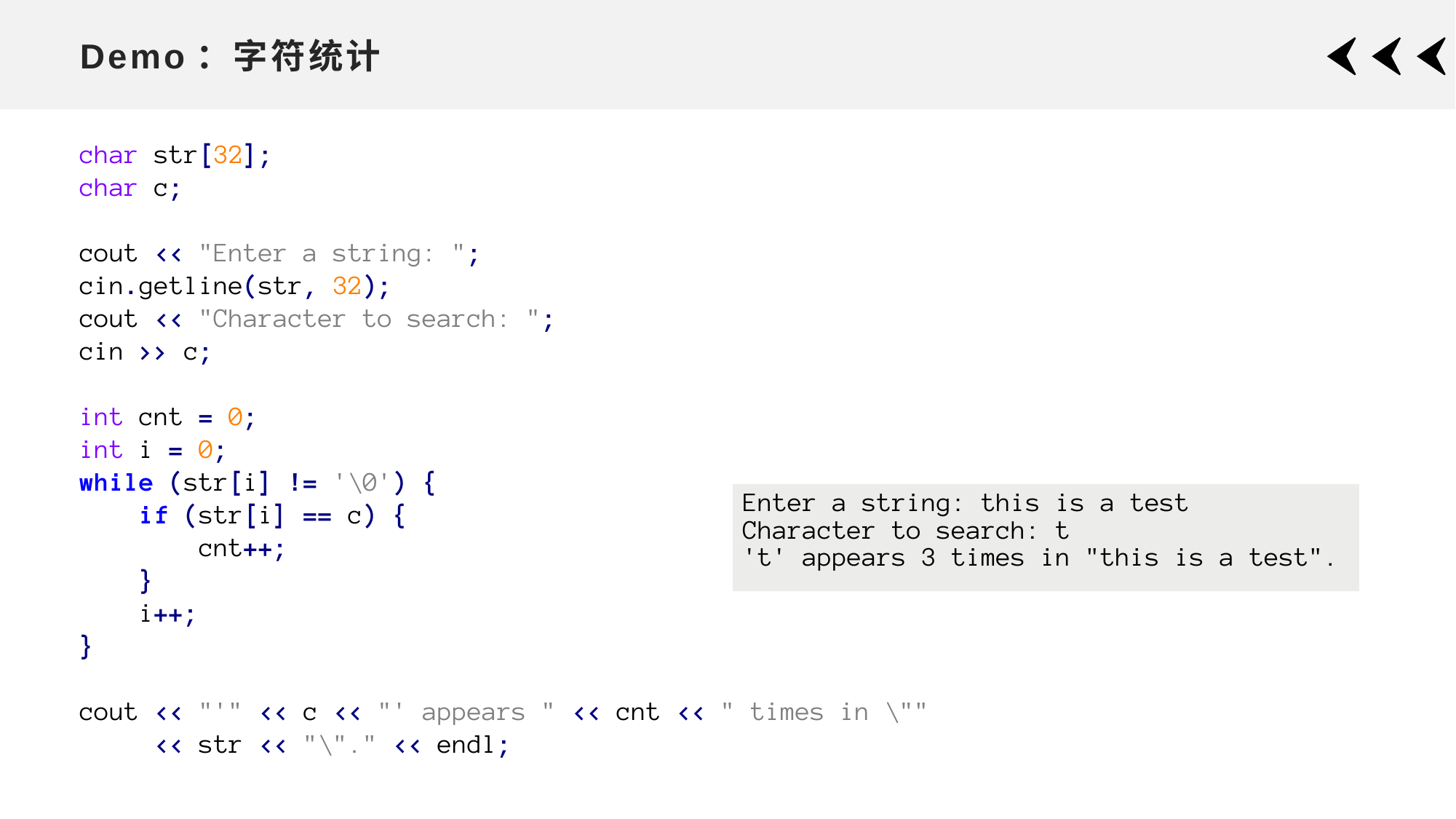

# Demo：字符统计
char str[32];
char c;

cout << "Enter a string: ";
cin.getline(str, 32);
cout << "Character to search: ";
cin >> c;

int cnt = 0;
int i = 0;
while (str[i] != '\0') {
    if (str[i] == c) {
        cnt++;
    }
    i++;
}

cout << "'" << c << "' appears " << cnt << " times in \""
     << str << "\"." << endl;
| Enter a string: this is a test Character to search: t 't' appears 3 times in "this is a test". |
| --- |